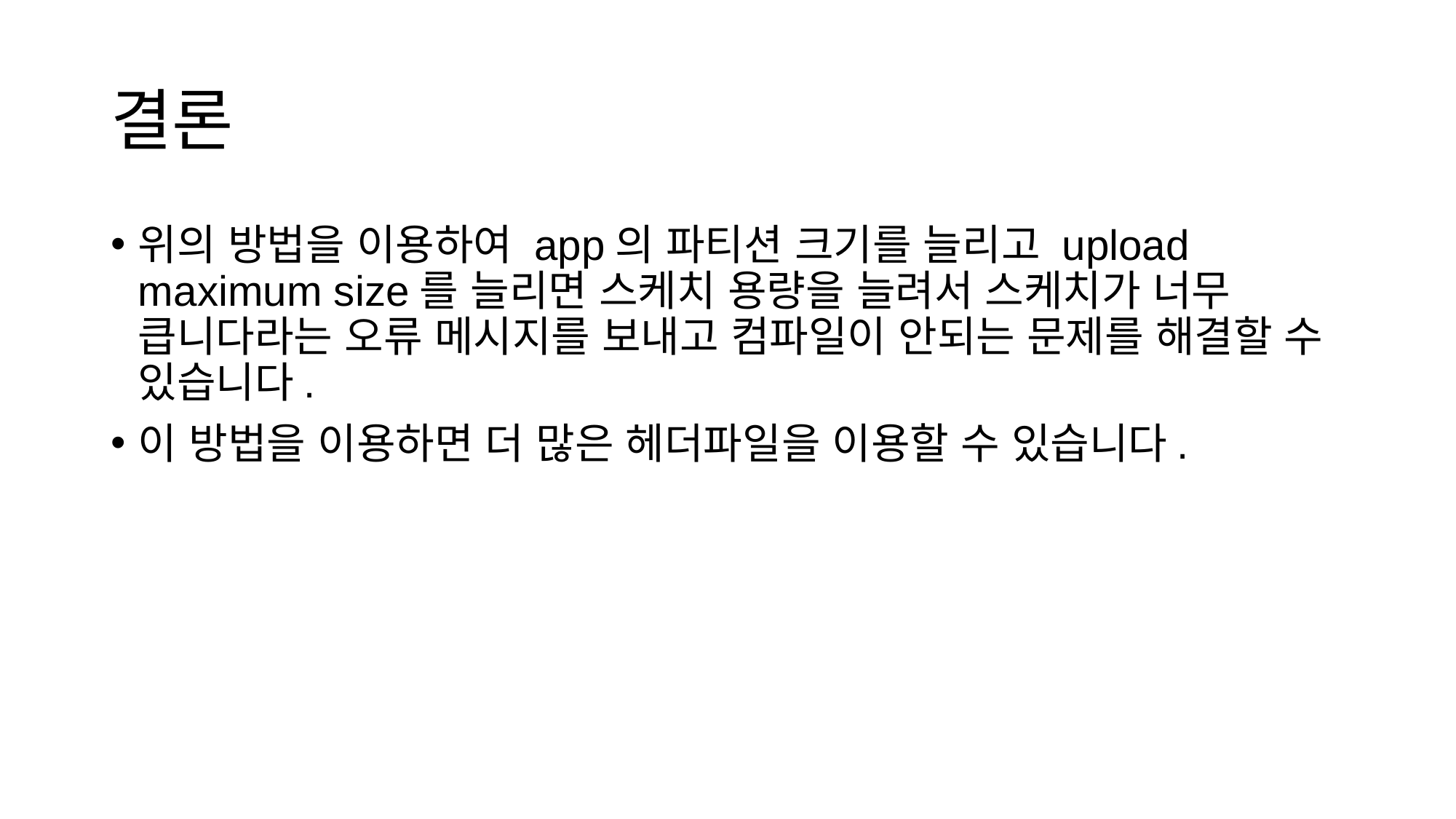

# 결론
위의 방법을 이용하여 app의 파티션 크기를 늘리고 upload maximum size를 늘리면 스케치 용량을 늘려서 스케치가 너무 큽니다라는 오류 메시지를 보내고 컴파일이 안되는 문제를 해결할 수 있습니다.
이 방법을 이용하면 더 많은 헤더파일을 이용할 수 있습니다.